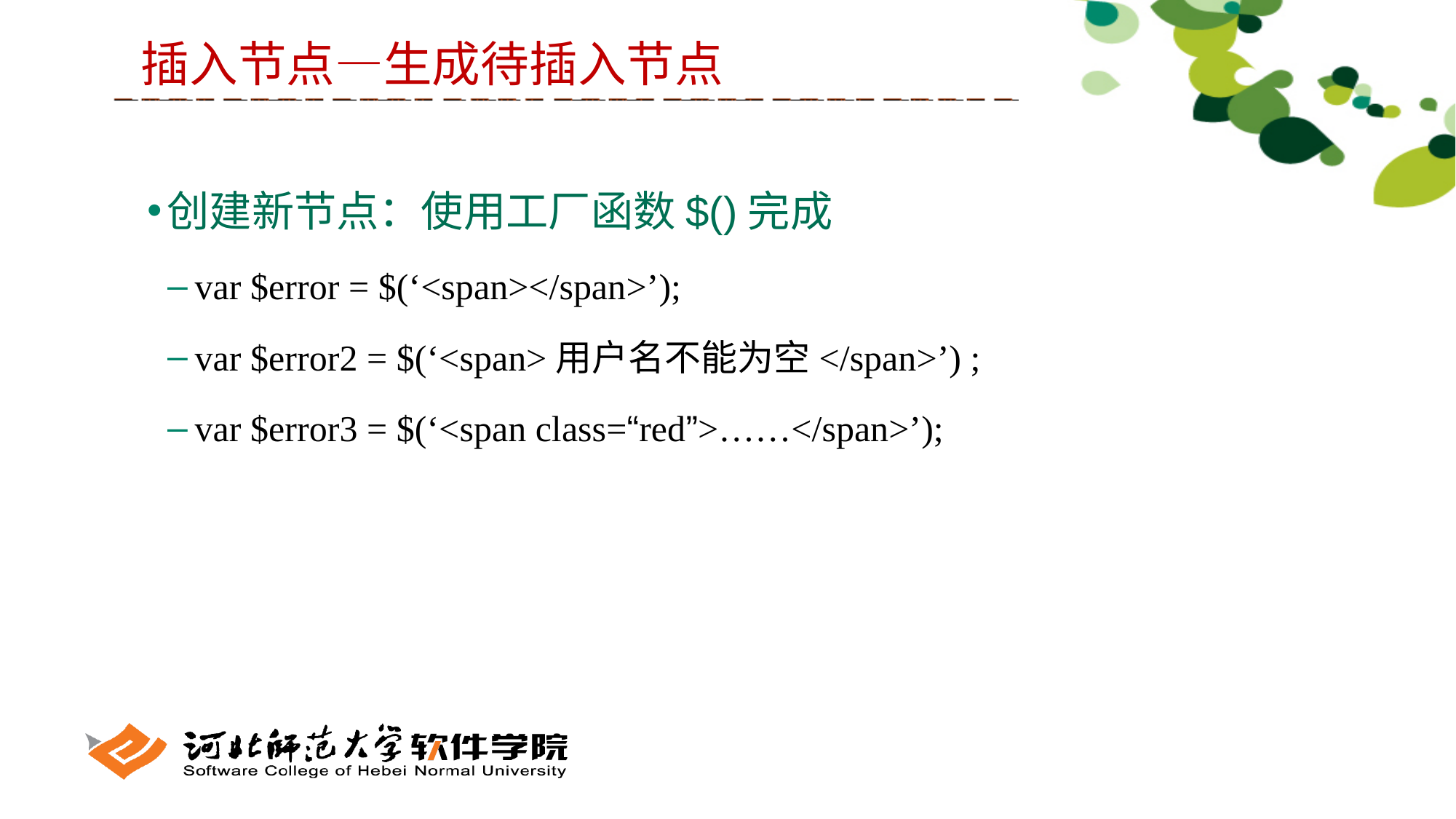

插入节点—生成待插入节点
创建新节点：使用工厂函数$()完成
var $error = $(‘<span></span>’);
var $error2 = $(‘<span>用户名不能为空</span>’) ;
var $error3 = $(‘<span class=“red”>……</span>’);